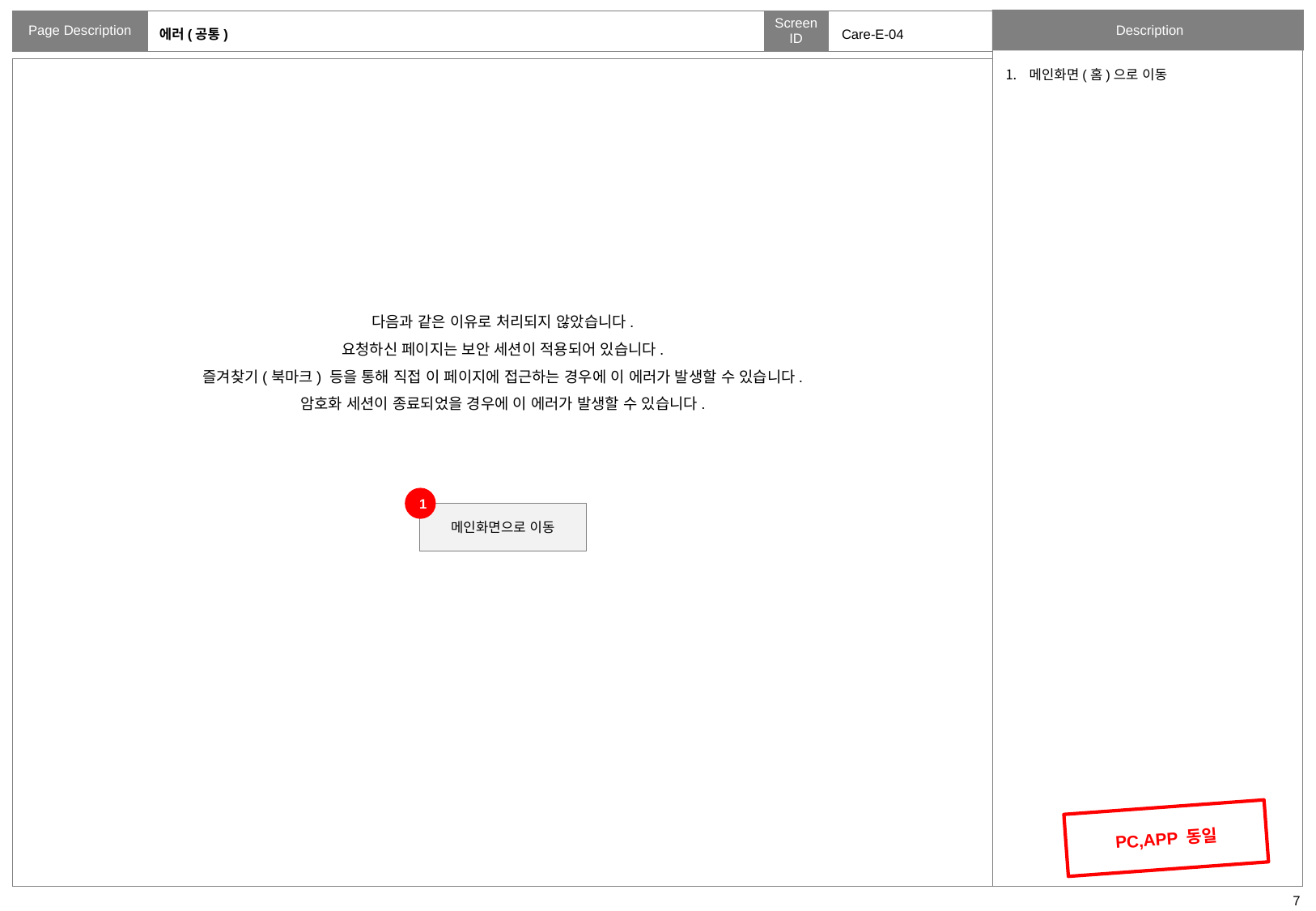

# 에러(공통)
Care-E-04
메인화면(홈)으로 이동
다음과 같은 이유로 처리되지 않았습니다.
요청하신 페이지는 보안 세션이 적용되어 있습니다.
즐겨찾기(북마크) 등을 통해 직접 이 페이지에 접근하는 경우에 이 에러가 발생할 수 있습니다.
암호화 세션이 종료되었을 경우에 이 에러가 발생할 수 있습니다.
1
메인화면으로 이동
PC,APP 동일